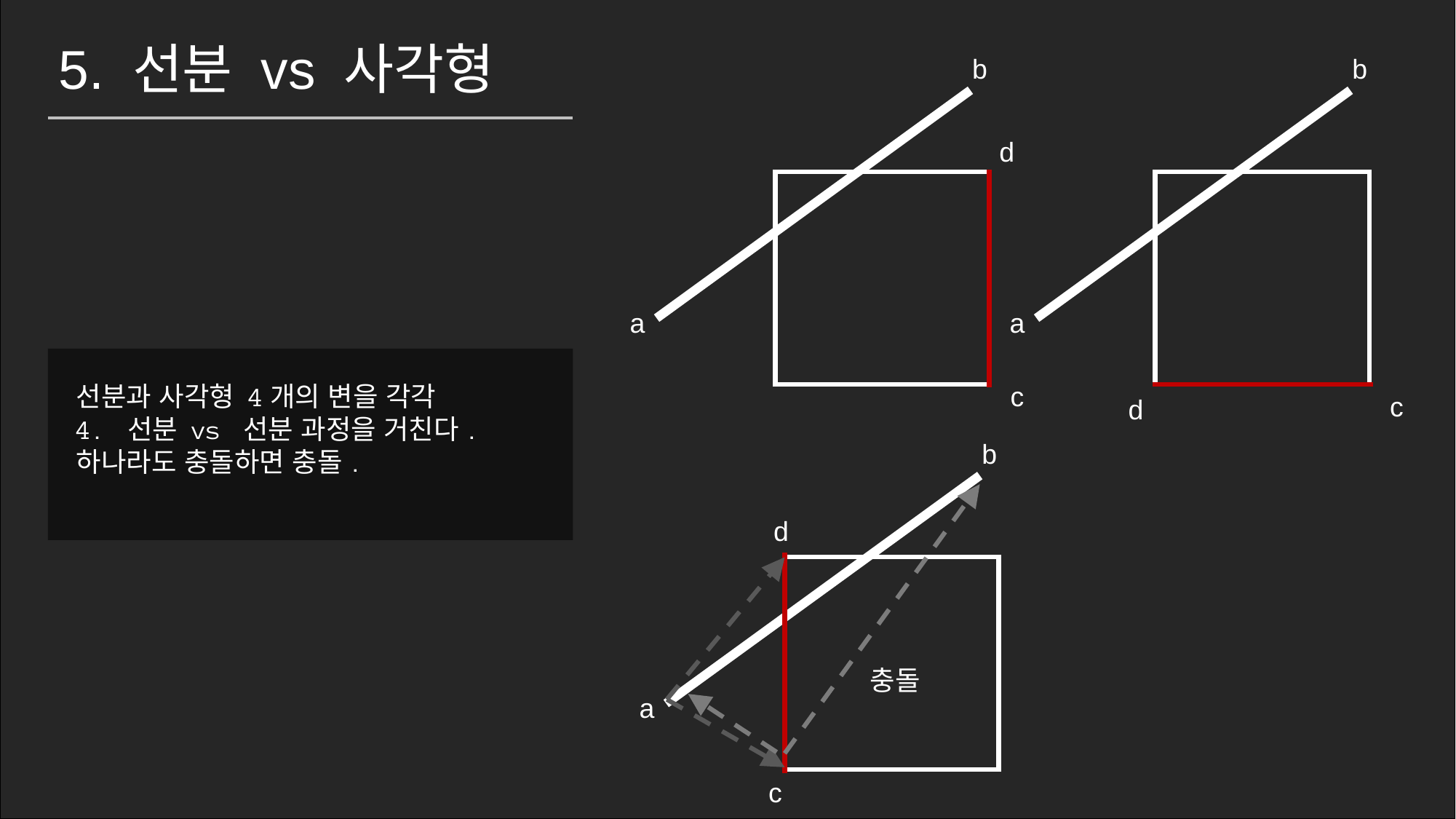

5. 선분 vs 사각형
b
b
d

a
a

선분과 사각형 4개의 변을 각각
4. 선분 vs 선분 과정을 거친다.
하나라도 충돌하면 충돌.
c
c
d
b
d

충돌
a
c